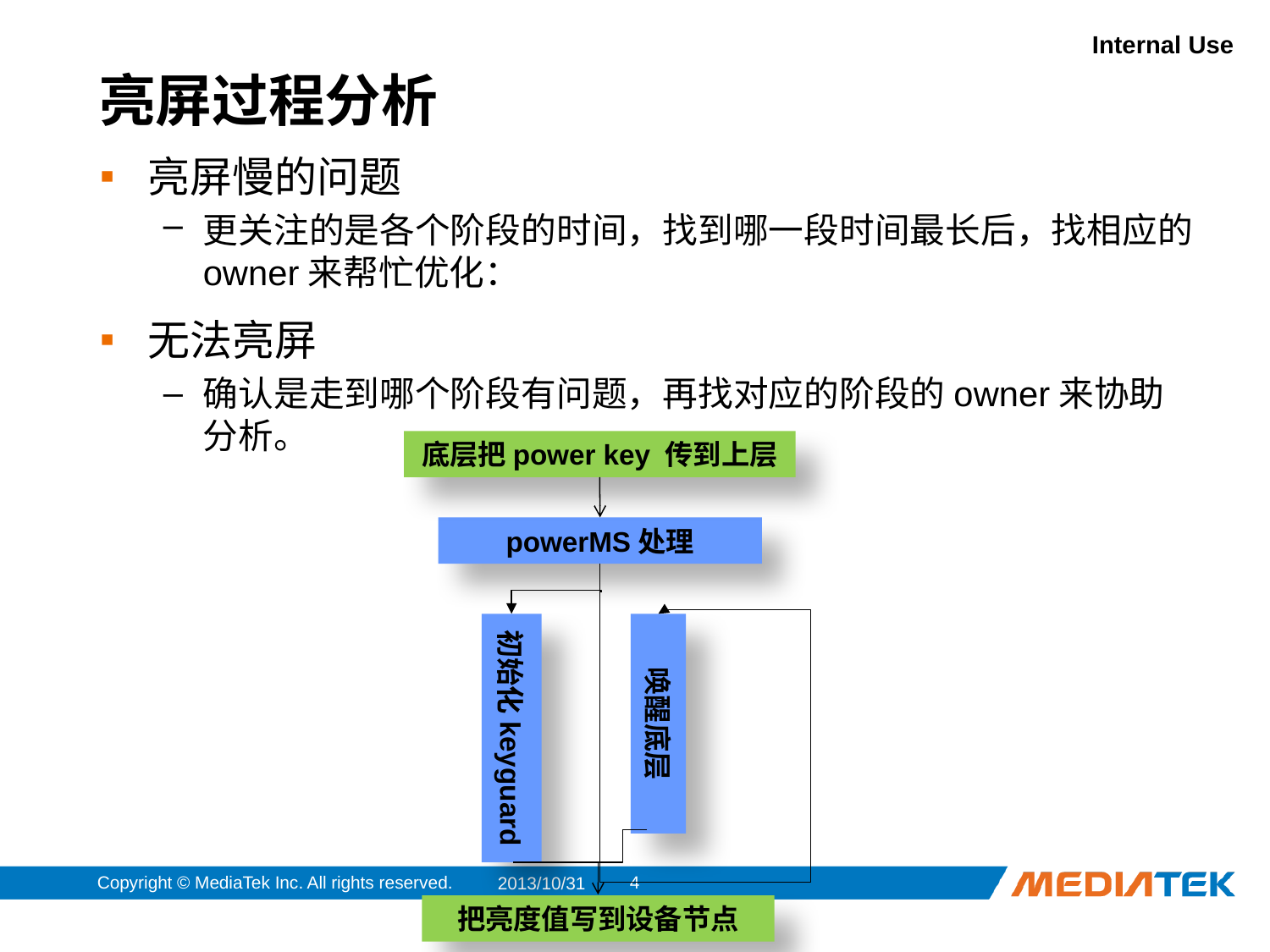

# 亮屏过程分析
亮屏慢的问题
更关注的是各个阶段的时间，找到哪一段时间最长后，找相应的owner来帮忙优化：
无法亮屏
确认是走到哪个阶段有问题，再找对应的阶段的owner来协助分析。
底层把power key 传到上层
powerMS处理
初始化keyguard
唤醒底层
把亮度值写到设备节点
Copyright © MediaTek Inc. All rights reserved.
4
2013/10/31